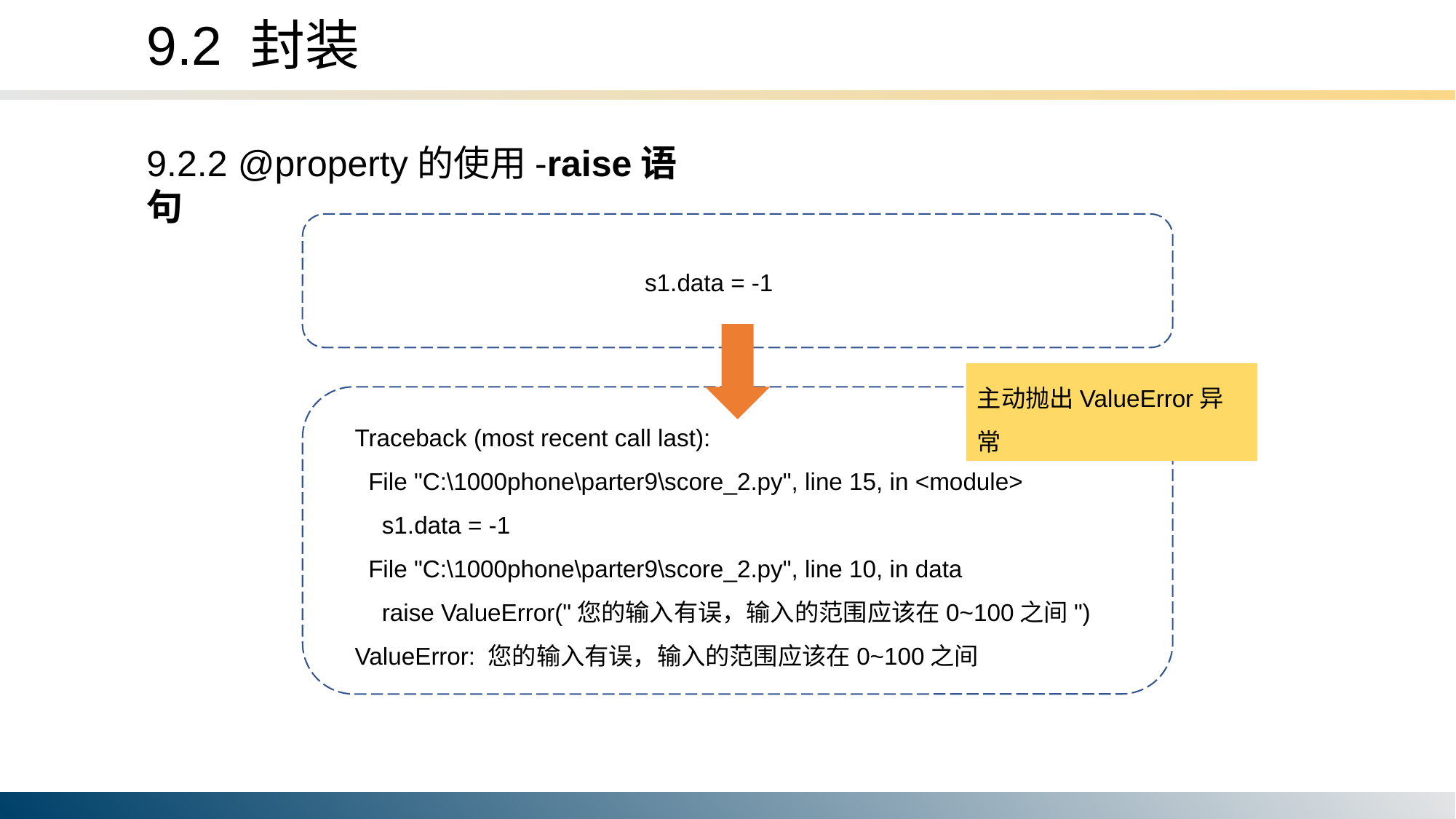

9.2 封装
9.2.2 @property的使用-raise语句

s1.data = -1

主动抛出ValueError异常

Traceback (most recent call last):
  File "C:\1000phone\parter9\score_2.py", line 15, in <module>
    s1.data = -1
  File "C:\1000phone\parter9\score_2.py", line 10, in data
    raise ValueError("您的输入有误，输入的范围应该在0~100之间")
ValueError: 您的输入有误，输入的范围应该在0~100之间